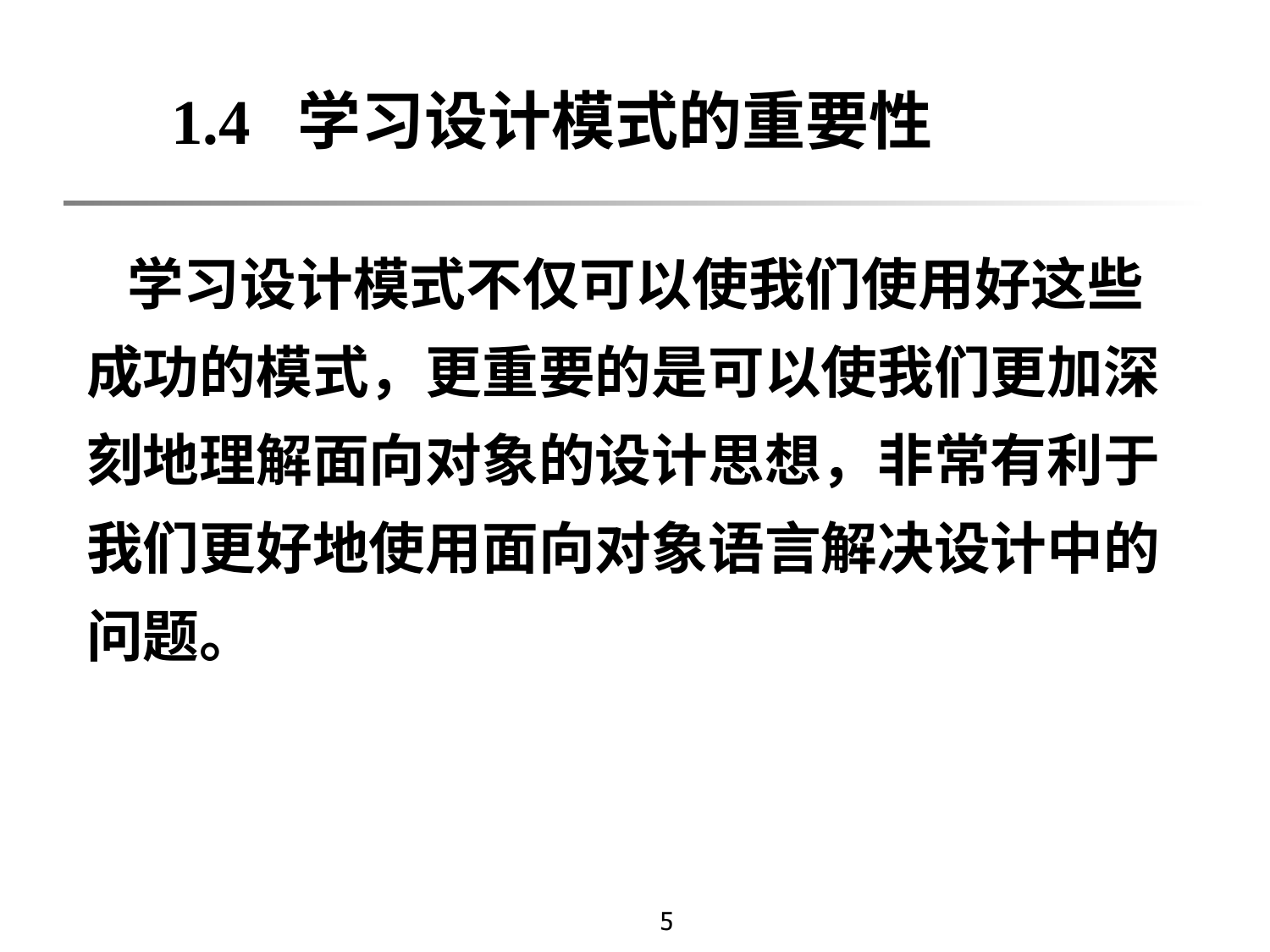

1.4  学习设计模式的重要性

    学习设计模式不仅可以使我们使用好这些成功的模式，更重要的是可以使我们更加深刻地理解面向对象的设计思想，非常有利于我们更好地使用面向对象语言解决设计中的问题。

5